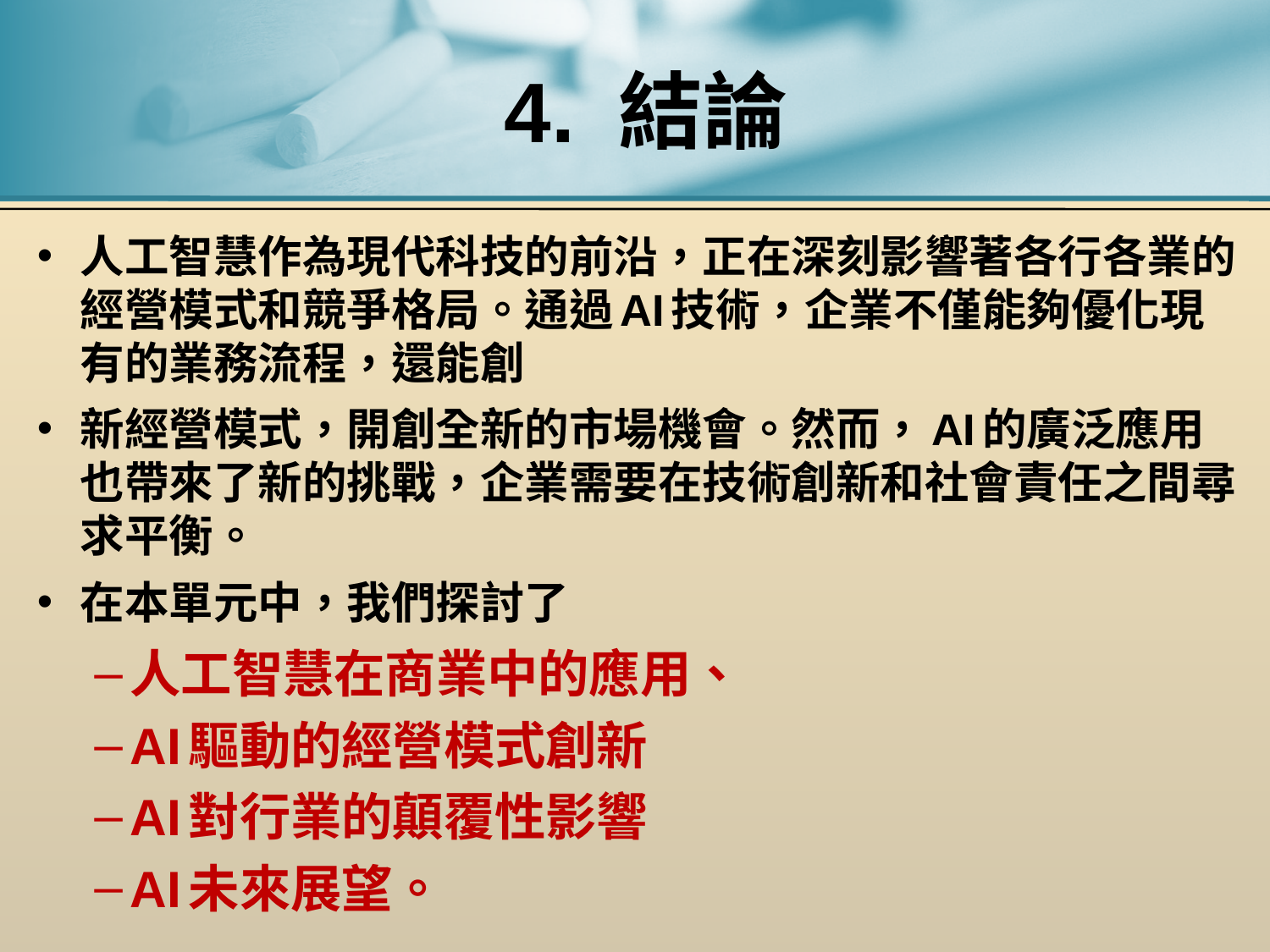

# 4. 結論
人工智慧作為現代科技的前沿，正在深刻影響著各行各業的經營模式和競爭格局。通過AI技術，企業不僅能夠優化現有的業務流程，還能創
新經營模式，開創全新的市場機會。然而，AI的廣泛應用也帶來了新的挑戰，企業需要在技術創新和社會責任之間尋求平衡。
在本單元中，我們探討了
人工智慧在商業中的應用、
AI驅動的經營模式創新
AI對行業的顛覆性影響
AI未來展望。